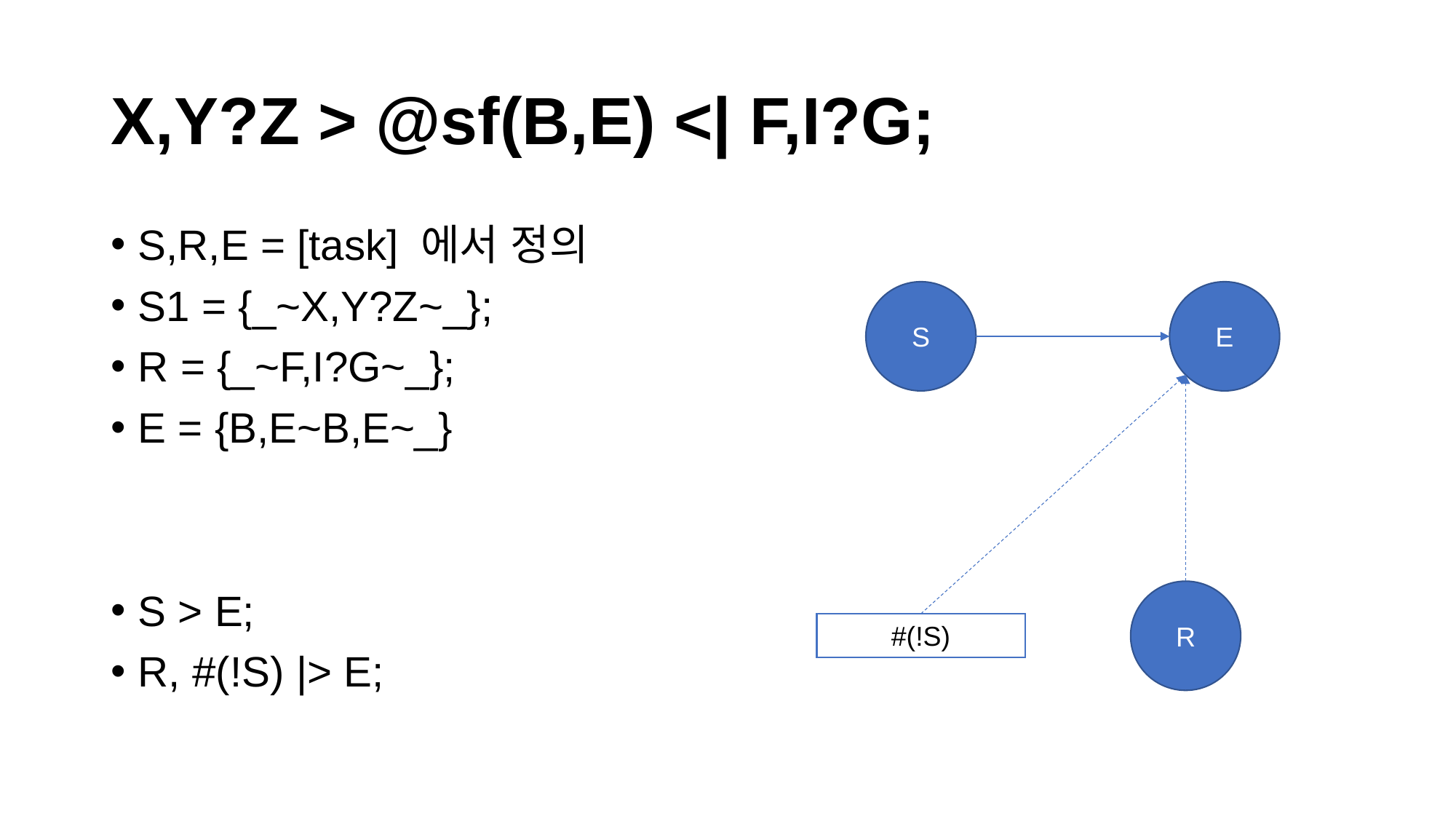

# X,Y?Z > @sf(B,E) <| F,I?G;
S,R,E = [task] 에서 정의
S1 = {_~X,Y?Z~_};
R = {_~F,I?G~_};
E = {B,E~B,E~_}

S > E;
R, #(!S) |> E;
S
E
R
#(!S)